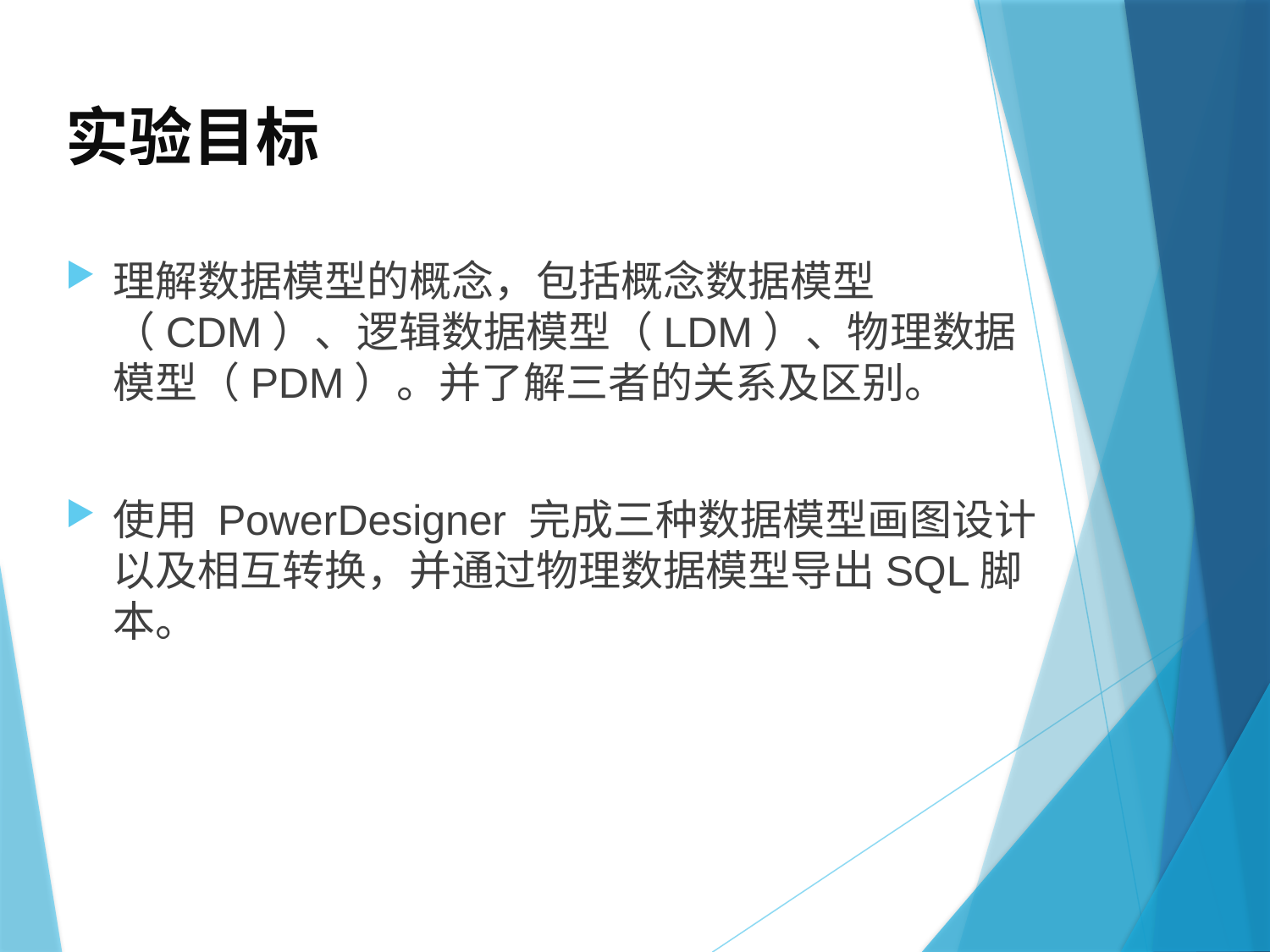

# 实验目标
理解数据模型的概念，包括概念数据模型（CDM）、逻辑数据模型（LDM）、物理数据模型（PDM）。并了解三者的关系及区别。

使用 PowerDesigner 完成三种数据模型画图设计以及相互转换，并通过物理数据模型导出SQL脚本。